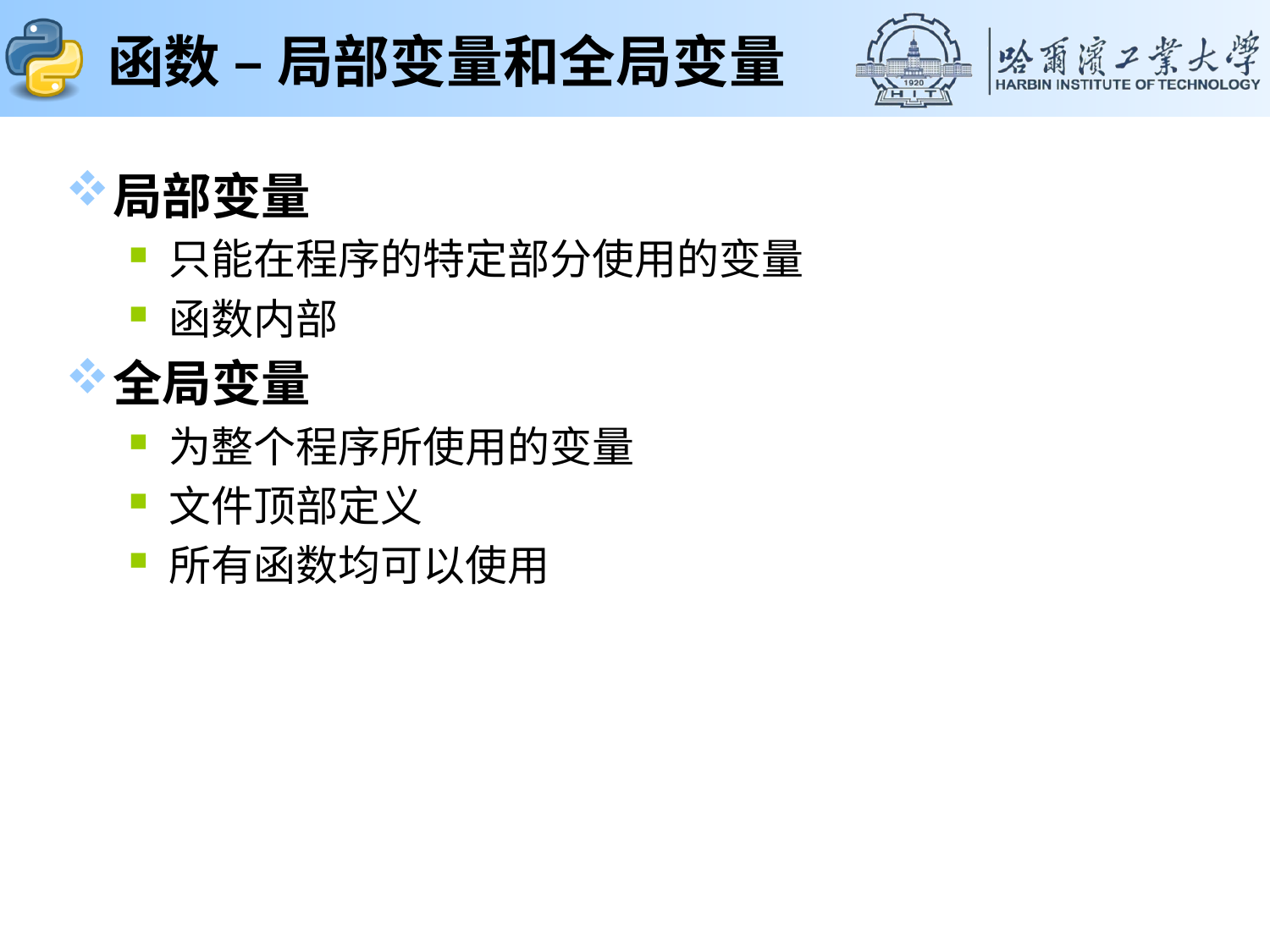

# 函数 – 局部变量和全局变量
局部变量
只能在程序的特定部分使用的变量
函数内部
全局变量
为整个程序所使用的变量
文件顶部定义
所有函数均可以使用